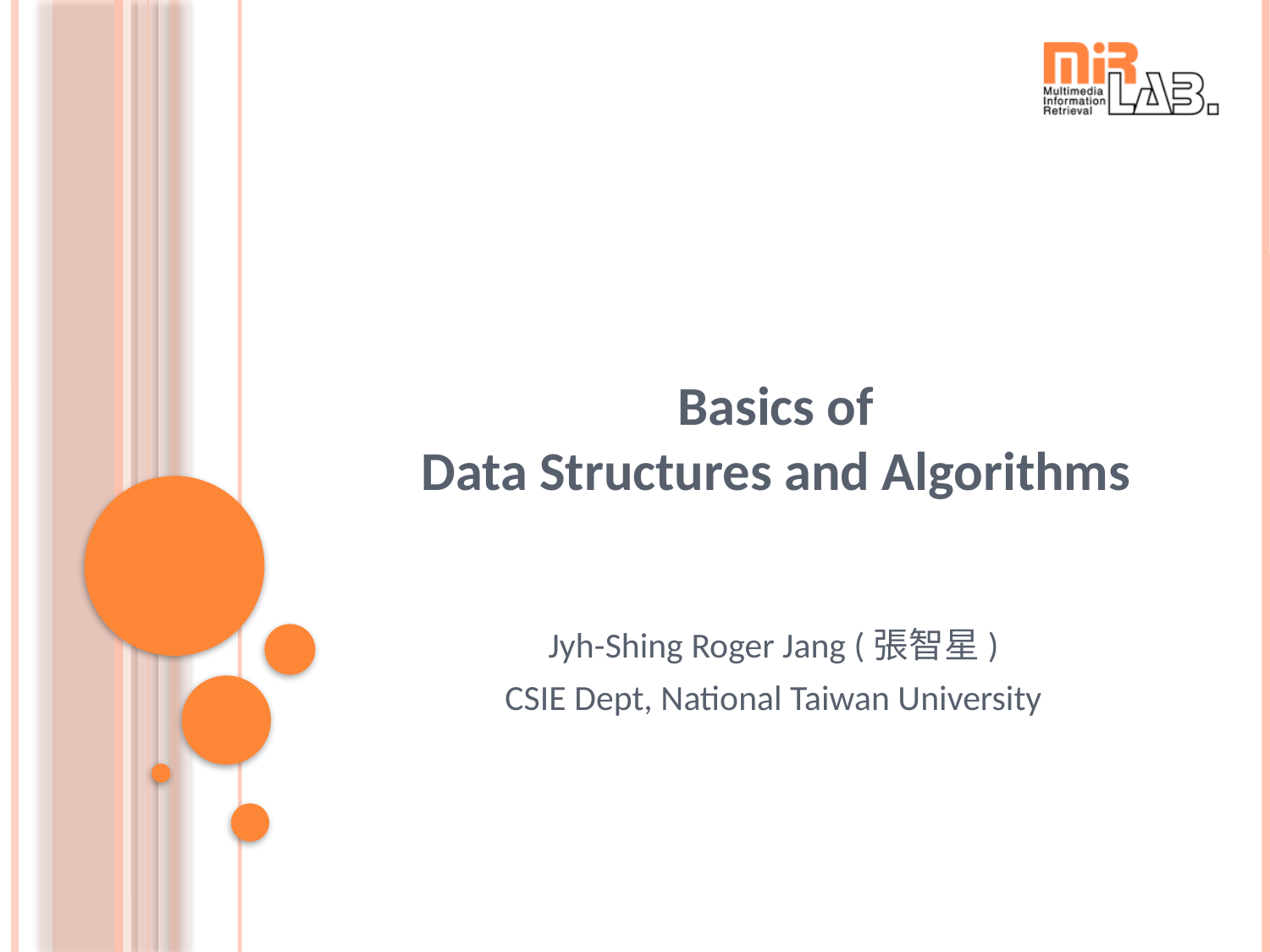

# Basics of Data Structures and Algorithms
Jyh-Shing Roger Jang (張智星)
CSIE Dept, National Taiwan University